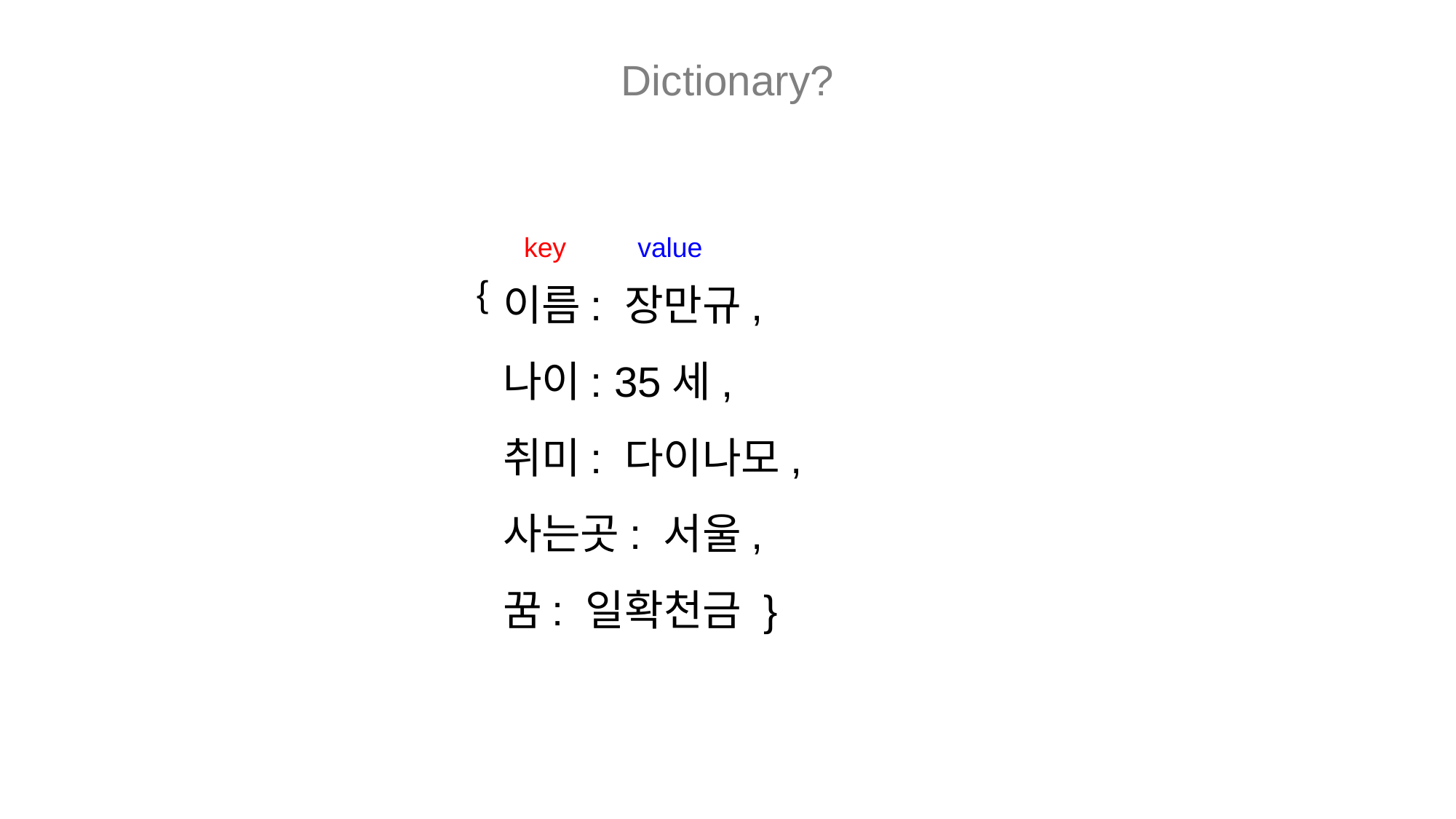

Dictionary?
key
value
이름: 장만규,
나이: 35세,
취미: 다이나모,
사는곳: 서울,
꿈: 일확천금 }
{